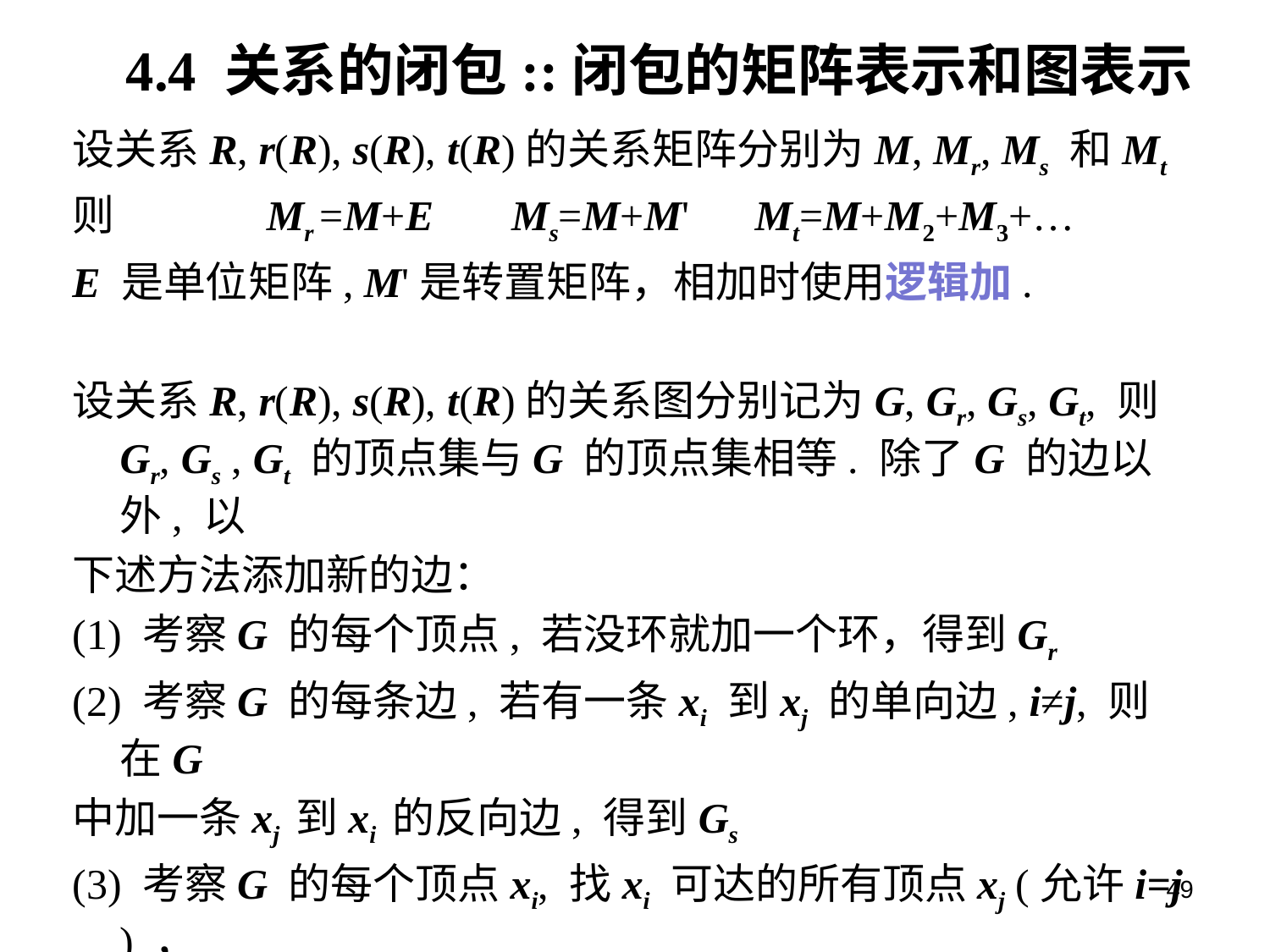

# 4.4 关系的闭包::闭包的矩阵表示和图表示
设关系R, r(R), s(R), t(R)的关系矩阵分别为M, Mr, Ms 和Mt
则		 Mr =M+E	 Ms=M+M' 	Mt=M+M2+M3+…
E 是单位矩阵, M'是转置矩阵，相加时使用逻辑加.

设关系R, r(R), s(R), t(R)的关系图分别记为G, Gr, Gs, Gt, 则Gr, Gs , Gt 的顶点集与G 的顶点集相等. 除了G 的边以外, 以
下述方法添加新的边：
(1) 考察G 的每个顶点, 若没环就加一个环，得到Gr
(2) 考察G 的每条边, 若有一条xi 到xj 的单向边, i≠j, 则在G
中加一条xj 到xi 的反向边, 得到Gs
(3) 考察G 的每个顶点xi, 找xi 可达的所有顶点xj (允许i=j ) ，
如果没有从xi 到xj 的边, 就加上这条边。这个过程重复多次，直至图形没有任何变化为止。得到图Gt
49